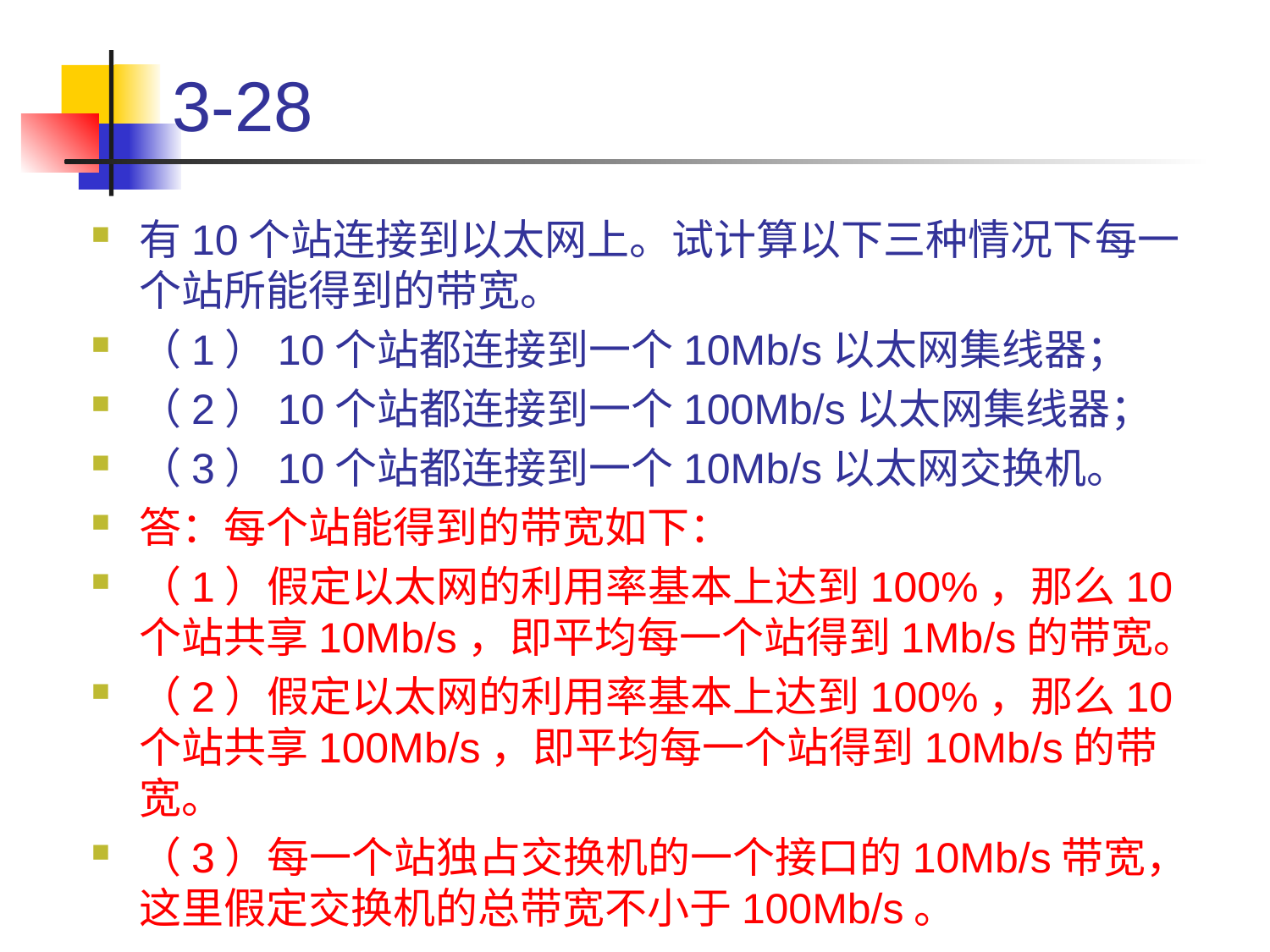

# 3-28
有10个站连接到以太网上。试计算以下三种情况下每一个站所能得到的带宽。
（1）10个站都连接到一个10Mb/s以太网集线器；
（2）10个站都连接到一个100Mb/s以太网集线器；
（3）10个站都连接到一个10Mb/s以太网交换机。
答：每个站能得到的带宽如下：
（1）假定以太网的利用率基本上达到100%，那么10个站共享10Mb/s，即平均每一个站得到1Mb/s的带宽。
（2）假定以太网的利用率基本上达到100%，那么10个站共享100Mb/s，即平均每一个站得到10Mb/s的带宽。
（3）每一个站独占交换机的一个接口的10Mb/s带宽，这里假定交换机的总带宽不小于100Mb/s。